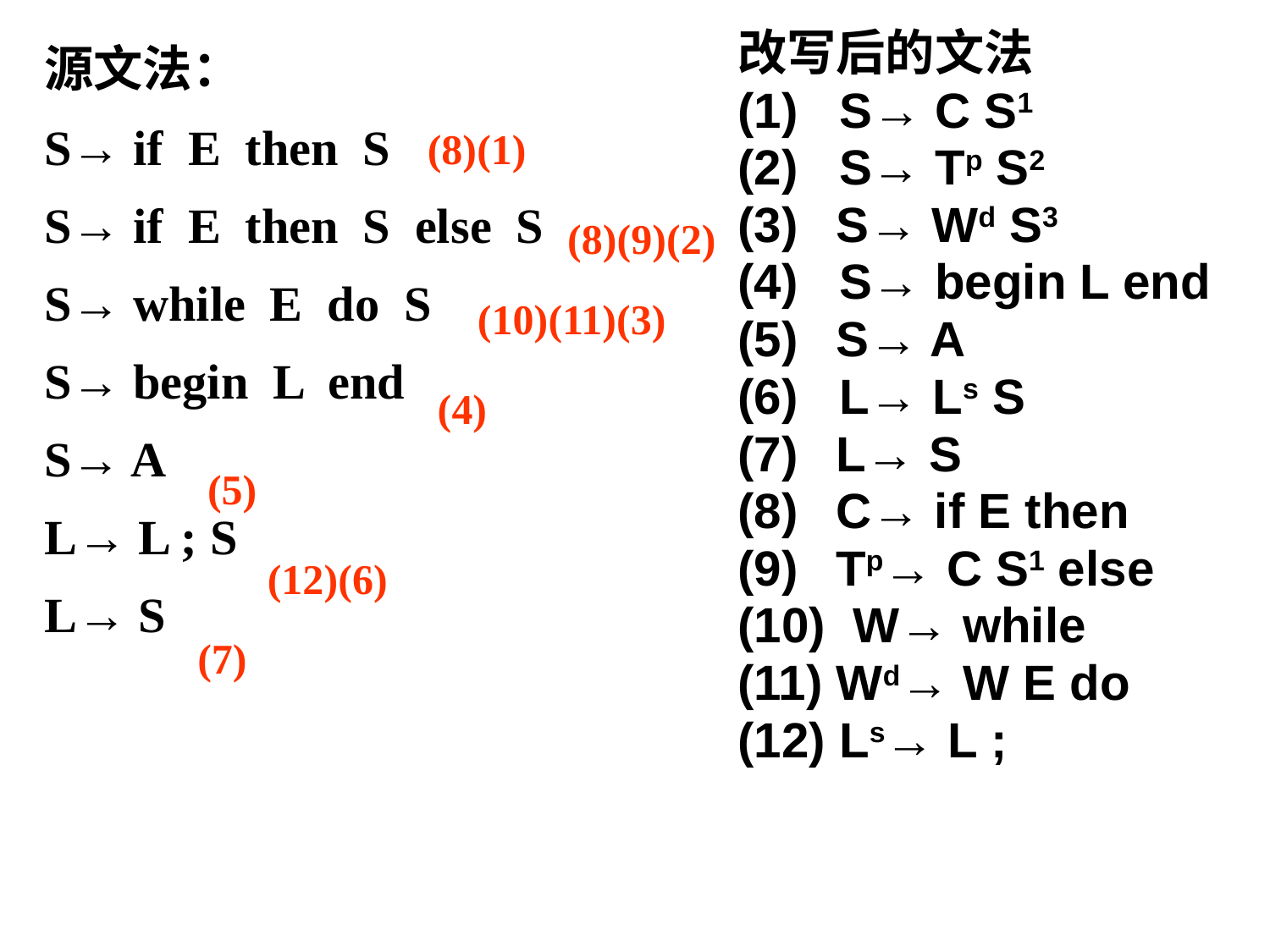

改写后的文法
(1)   S→ C S1
(2)   S→ Tp S2
 S→ Wd S3
(4)   S→ begin L end
 S→ A
(6)   L→ Ls S
 L→ S
 C→ if E then
 Tp→ C S1 else
  W→ while
 Wd→ W E do
 Ls→ L ;
源文法：
S→ if  E  then  S
S→ if  E  then  S  else  S
S→ while  E  do  S
S→ begin  L  end
S→ A
L→ L ; S
L→ S
(8)(1)
(8)(9)(2)
(10)(11)(3)
(4)
(5)
(12)(6)
(7)